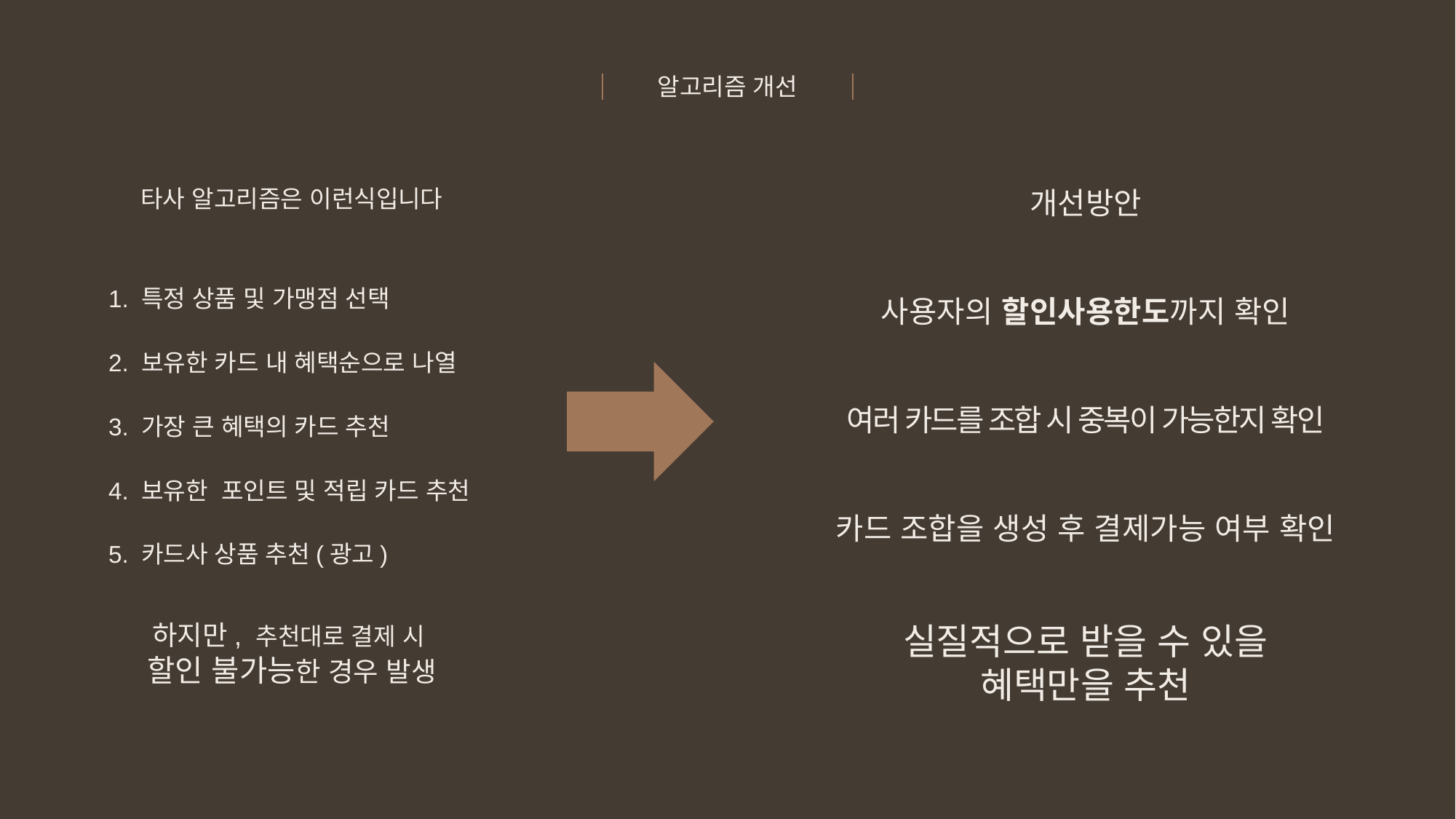

알고리즘 개선
타사 알고리즘은 이런식입니다
개선방안
1. 특정 상품 및 가맹점 선택
사용자의 할인사용한도까지 확인
2. 보유한 카드 내 혜택순으로 나열

여러 카드를 조합 시 중복이 가능한지 확인
3. 가장 큰 혜택의 카드 추천
4. 보유한  포인트 및 적립 카드 추천
카드 조합을 생성 후 결제가능 여부 확인
5. 카드사 상품 추천(광고)
하지만, 추천대로 결제 시
할인 불가능한 경우 발생
실질적으로 받을 수 있을
혜택만을 추천